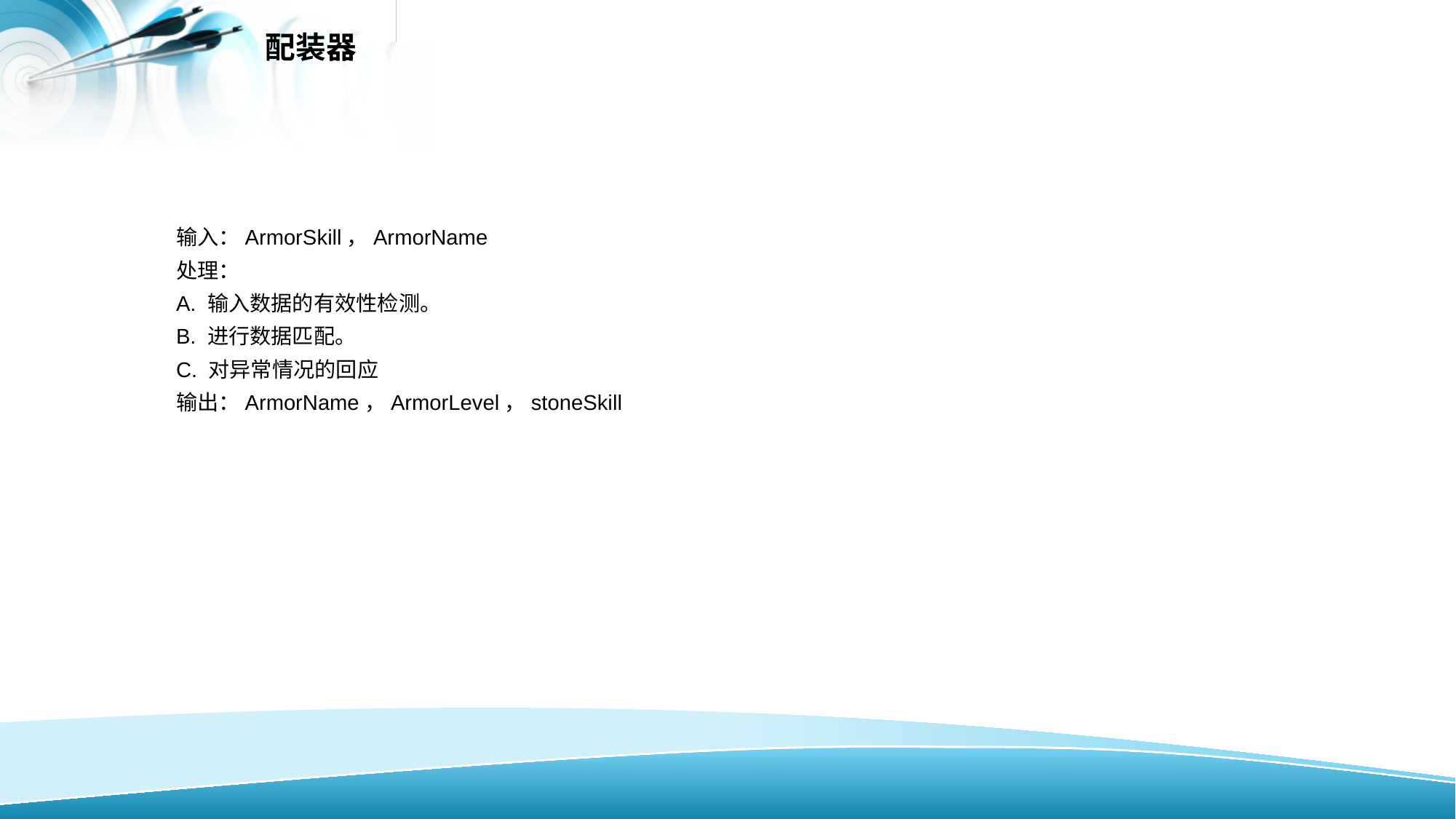

配装器
输入：ArmorSkill，ArmorName
处理：
A. 输入数据的有效性检测。
B. 进行数据匹配。
C. 对异常情况的回应
输出：ArmorName，ArmorLevel，stoneSkill